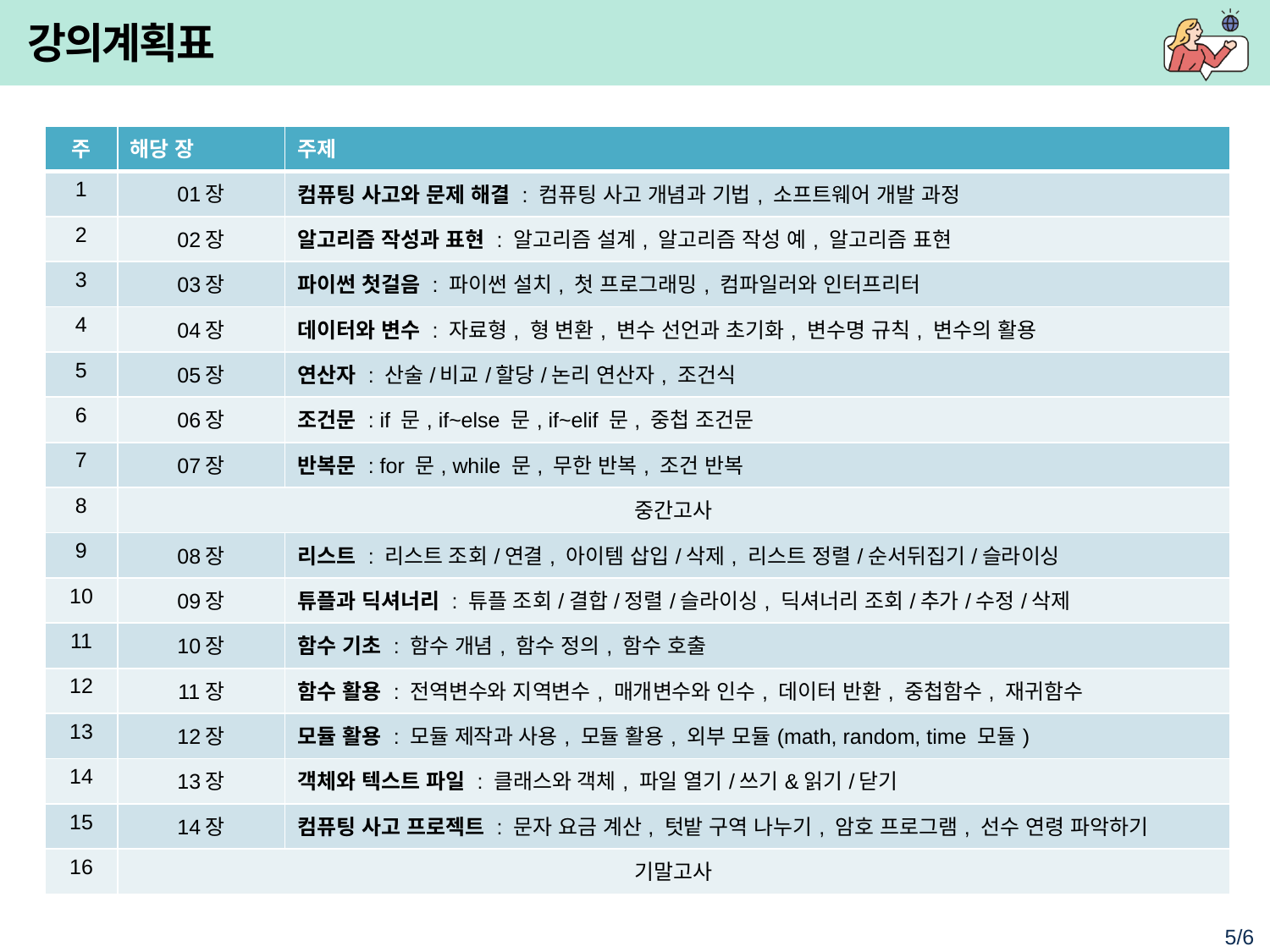

# 강의계획표
| 주 | 해당 장 | 주제 |
| --- | --- | --- |
| 1 | 01장 | 컴퓨팅 사고와 문제 해결 : 컴퓨팅 사고 개념과 기법, 소프트웨어 개발 과정 |
| 2 | 02장 | 알고리즘 작성과 표현 : 알고리즘 설계, 알고리즘 작성 예, 알고리즘 표현 |
| 3 | 03장 | 파이썬 첫걸음 : 파이썬 설치, 첫 프로그래밍, 컴파일러와 인터프리터 |
| 4 | 04장 | 데이터와 변수 : 자료형, 형 변환, 변수 선언과 초기화, 변수명 규칙, 변수의 활용 |
| 5 | 05장 | 연산자 : 산술/비교/할당/논리 연산자, 조건식 |
| 6 | 06장 | 조건문 : if 문, if~else 문, if~elif 문, 중첩 조건문 |
| 7 | 07장 | 반복문 : for 문, while 문, 무한 반복, 조건 반복 |
| 8 | 중간고사 |  |
| 9 | 08장 | 리스트 : 리스트 조회/연결, 아이템 삽입/삭제, 리스트 정렬/순서뒤집기/슬라이싱 |
| 10 | 09장 | 튜플과 딕셔너리 : 튜플 조회/결합/정렬/슬라이싱, 딕셔너리 조회/추가/수정/삭제 |
| 11 | 10장 | 함수 기초 : 함수 개념, 함수 정의, 함수 호출 |
| 12 | 11장 | 함수 활용 : 전역변수와 지역변수, 매개변수와 인수, 데이터 반환, 중첩함수, 재귀함수 |
| 13 | 12장 | 모듈 활용 : 모듈 제작과 사용, 모듈 활용, 외부 모듈(math, random, time 모듈) |
| 14 | 13장 | 객체와 텍스트 파일 : 클래스와 객체, 파일 열기/쓰기&읽기/닫기 |
| 15 | 14장 | 컴퓨팅 사고 프로젝트 : 문자 요금 계산, 텃밭 구역 나누기, 암호 프로그램, 선수 연령 파악하기 |
| 16 | 기말고사 |  |